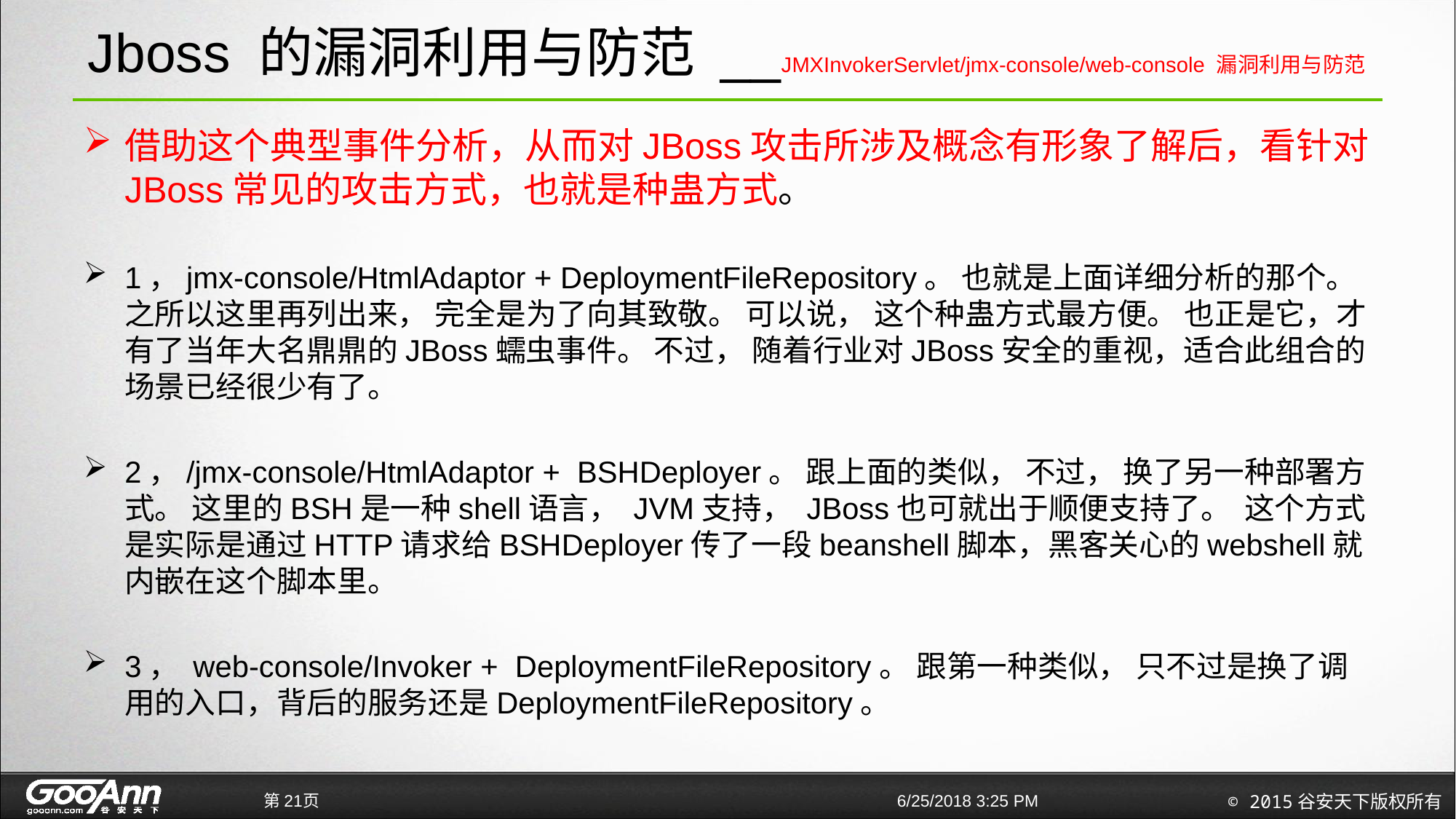

# Jboss 的漏洞利用与防范 __JMXInvokerServlet/jmx-console/web-console 漏洞利用与防范
借助这个典型事件分析，从而对JBoss攻击所涉及概念有形象了解后，看针对JBoss常见的攻击方式，也就是种蛊方式。

1，jmx-console/HtmlAdaptor + DeploymentFileRepository。 也就是上面详细分析的那个。 之所以这里再列出来， 完全是为了向其致敬。 可以说， 这个种蛊方式最方便。 也正是它，才有了当年大名鼎鼎的JBoss蠕虫事件。 不过， 随着行业对JBoss安全的重视，适合此组合的场景已经很少有了。

2，/jmx-console/HtmlAdaptor +  BSHDeployer。 跟上面的类似， 不过， 换了另一种部署方式。 这里的BSH是一种shell语言， JVM支持， JBoss也可就出于顺便支持了。  这个方式是实际是通过HTTP请求给BSHDeployer传了一段beanshell脚本，黑客关心的webshell就内嵌在这个脚本里。

3， web-console/Invoker +  DeploymentFileRepository。 跟第一种类似， 只不过是换了调用的入口，背后的服务还是DeploymentFileRepository。